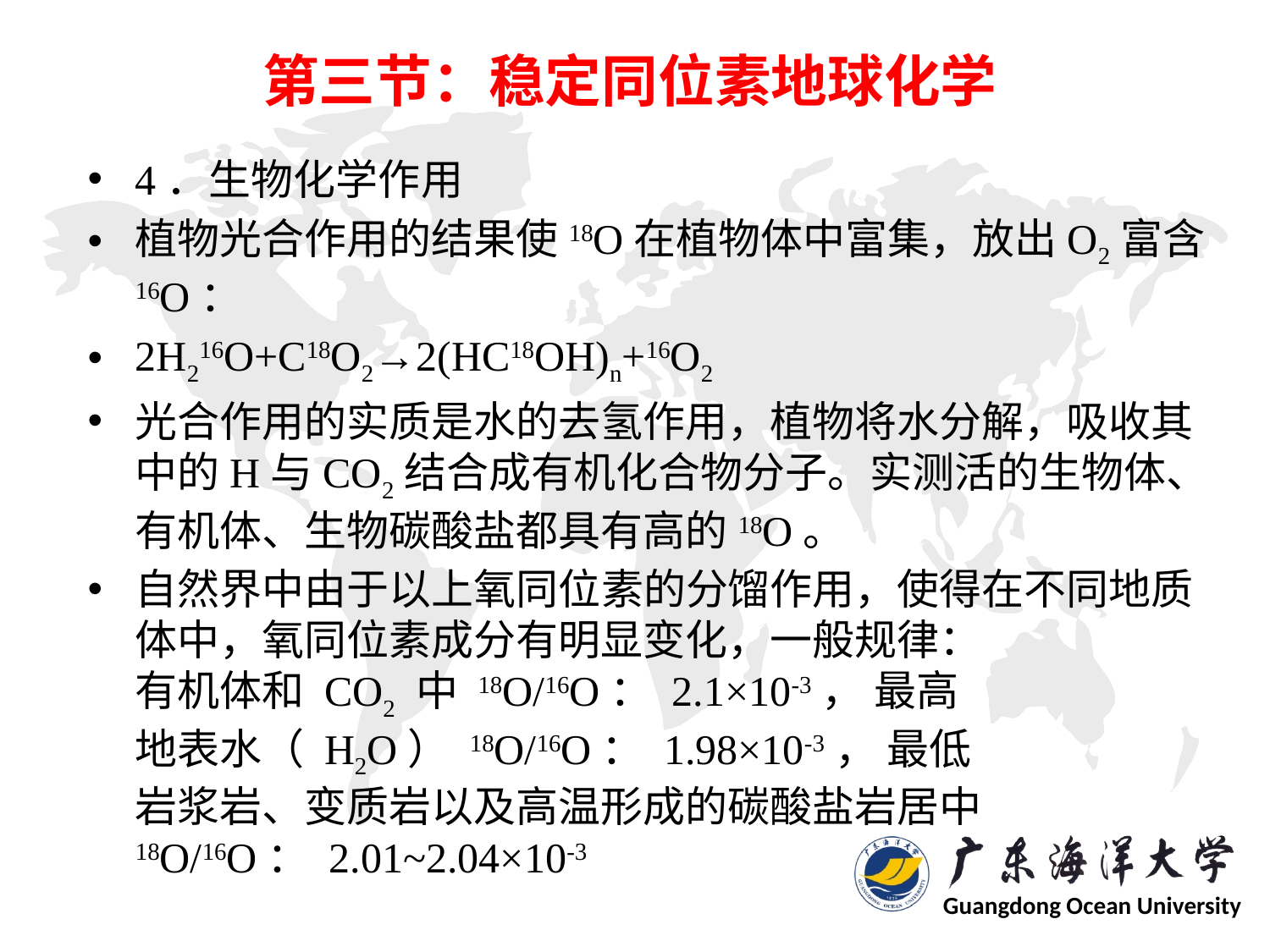

# 第三节：稳定同位素地球化学
4．生物化学作用
植物光合作用的结果使18O在植物体中富集，放出O2富含16O：
2H216O+C18O2→2(HC18OH)n+16O2
光合作用的实质是水的去氢作用，植物将水分解，吸收其中的H与CO2结合成有机化合物分子。实测活的生物体、有机体、生物碳酸盐都具有高的18O。
自然界中由于以上氧同位素的分馏作用，使得在不同地质体中，氧同位素成分有明显变化，一般规律：
有机体和 CO2 中 18O/16O： 2.1×10-3， 最高
地表水（ H2O） 18O/16O： 1.98×10-3， 最低
岩浆岩、变质岩以及高温形成的碳酸盐岩居中
18O/16O： 2.01~2.04×10-3